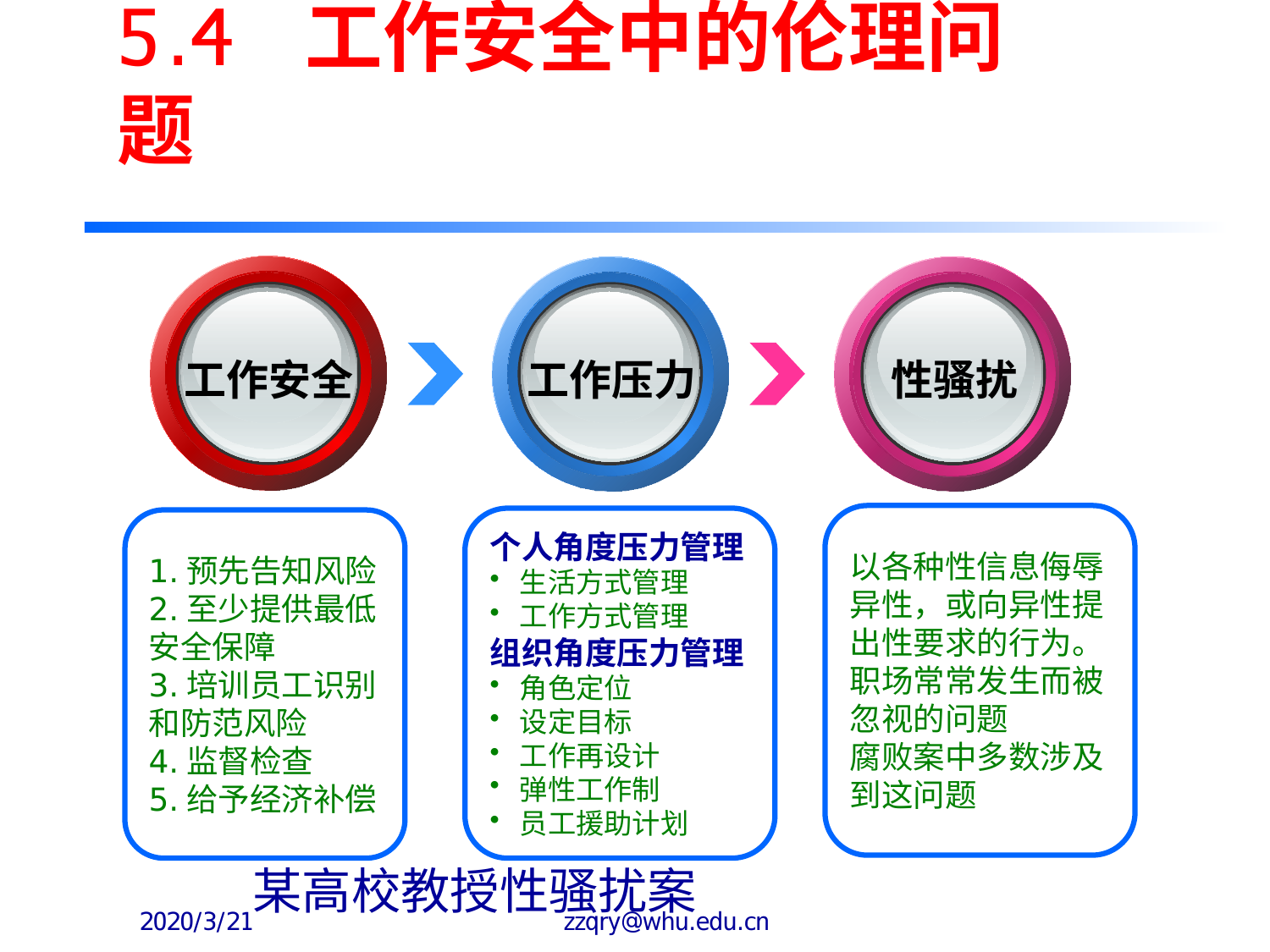

# 5.4  工作安全中的伦理问题

工作安全
工作压力
性骚扰
以各种性信息侮辱异性，或向异性提出性要求的行为。
职场常常发生而被忽视的问题
腐败案中多数涉及到这问题
个人角度压力管理
生活方式管理
工作方式管理
组织角度压力管理
角色定位
设定目标
工作再设计
弹性工作制
员工援助计划
1.预先告知风险
2.至少提供最低安全保障
3.培训员工识别和防范风险
4.监督检查
5.给予经济补偿
某高校教授性骚扰案
2020/3/21
zzqry@whu.edu.cn